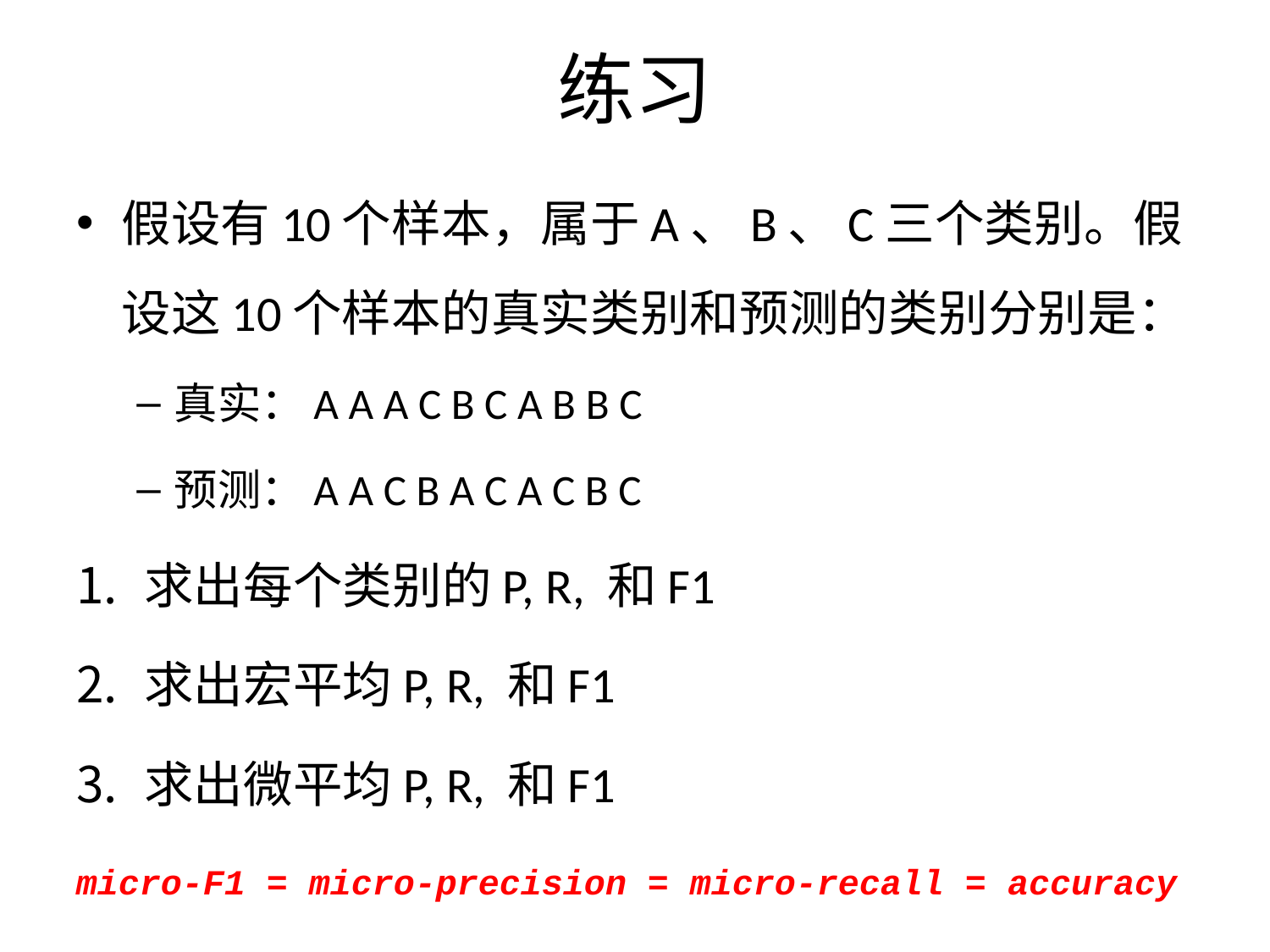

# 练习
假设有10个样本，属于A、B、C三个类别。假设这10个样本的真实类别和预测的类别分别是：
真实：A A A C B C A B B C
预测：A A C B A C A C B C
求出每个类别的P, R, 和F1
求出宏平均P, R, 和F1
求出微平均P, R, 和F1
micro-F1 = micro-precision = micro-recall = accuracy